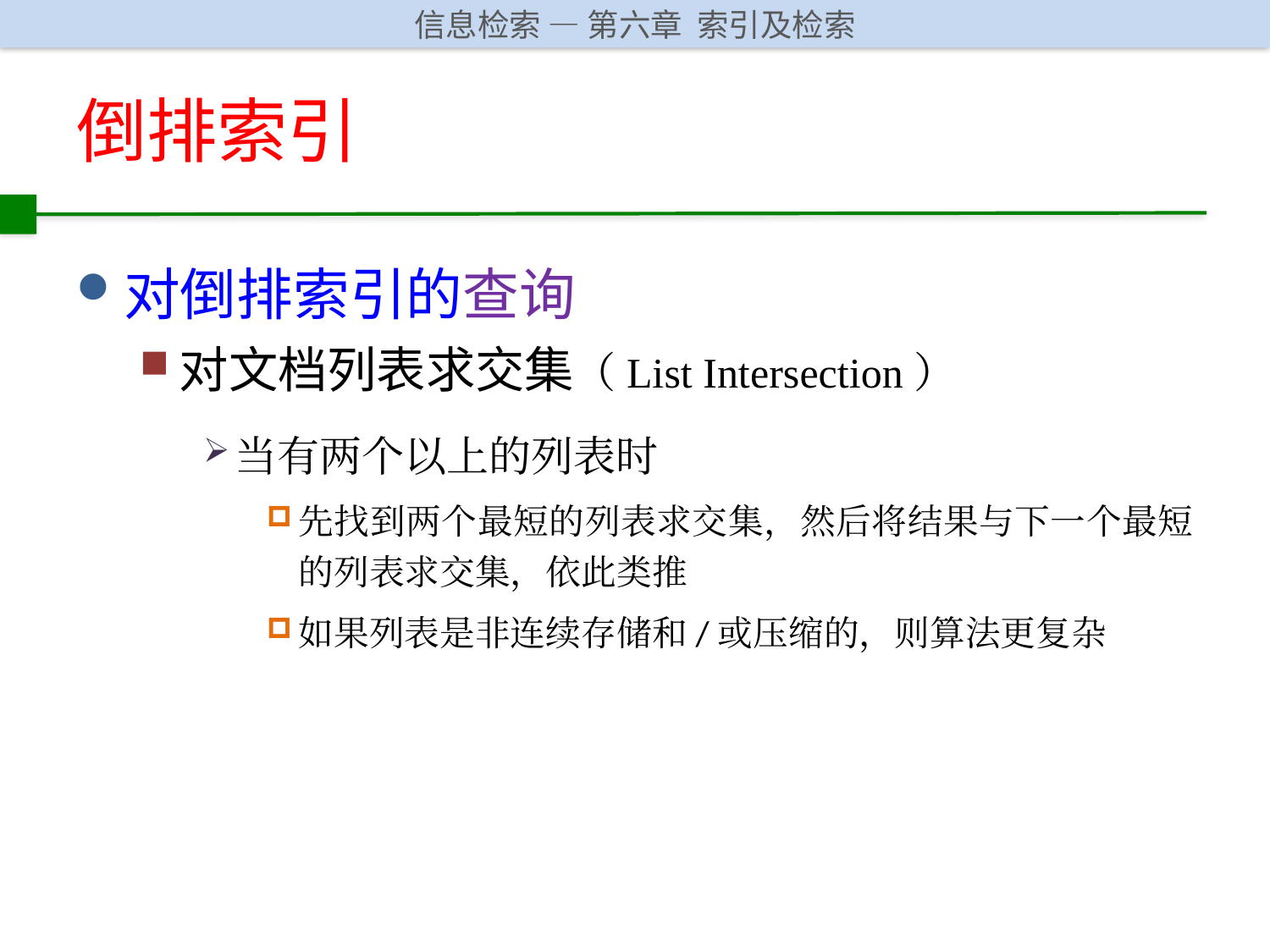

# 倒排索引
对倒排索引的查询
对文档列表求交集（List Intersection）
当有两个以上的列表时
先找到两个最短的列表求交集，然后将结果与下一个最短的列表求交集，依此类推
如果列表是非连续存储和/或压缩的，则算法更复杂